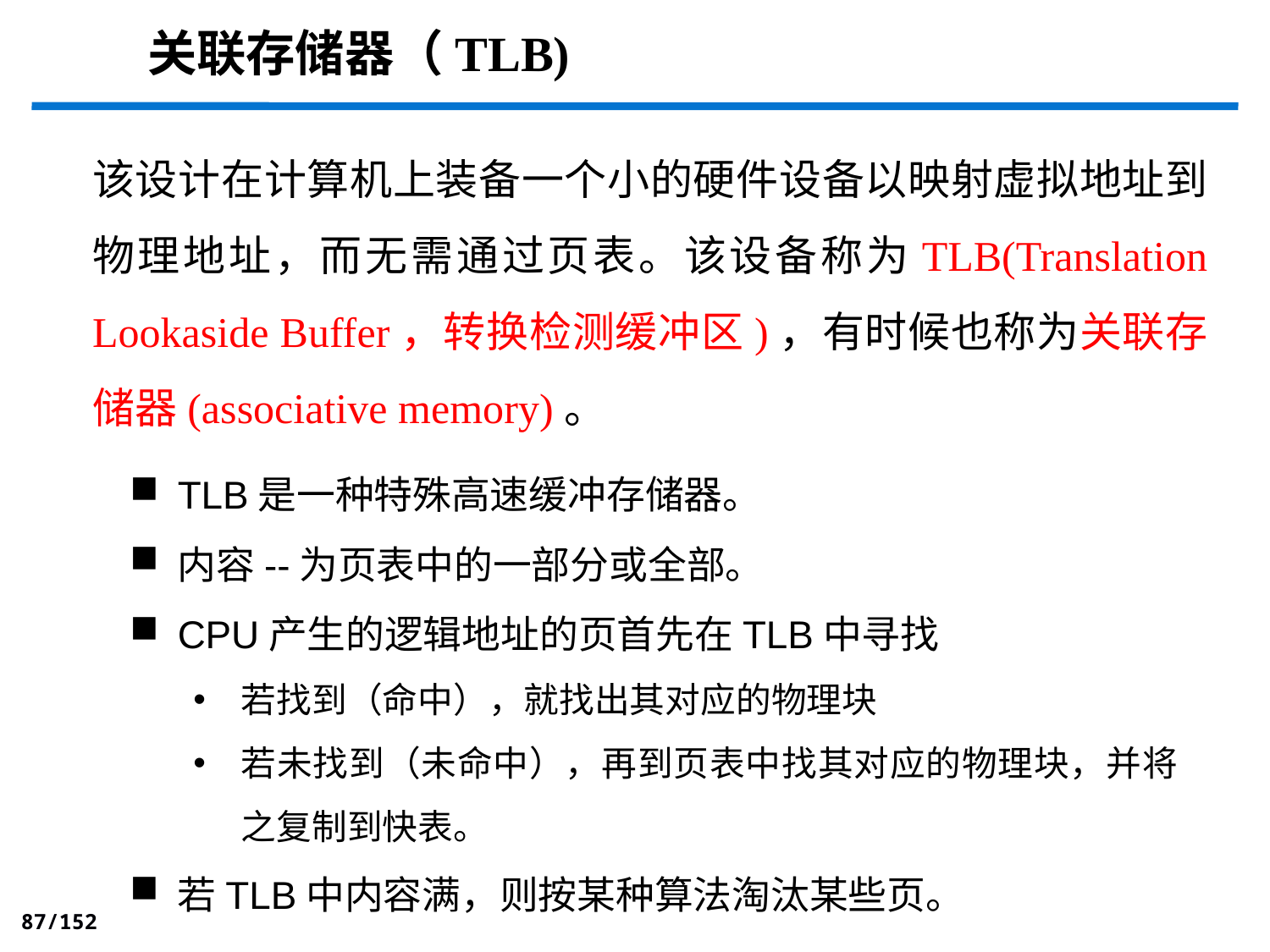

关联存储器（TLB)
该设计在计算机上装备一个小的硬件设备以映射虚拟地址到物理地址，而无需通过页表。该设备称为TLB(Translation Lookaside Buffer，转换检测缓冲区)，有时候也称为关联存储器(associative memory)。
TLB是一种特殊高速缓冲存储器。
内容--为页表中的一部分或全部。
CPU产生的逻辑地址的页首先在TLB中寻找
若找到（命中），就找出其对应的物理块
若未找到（未命中），再到页表中找其对应的物理块，并将之复制到快表。
若TLB中内容满，则按某种算法淘汰某些页。